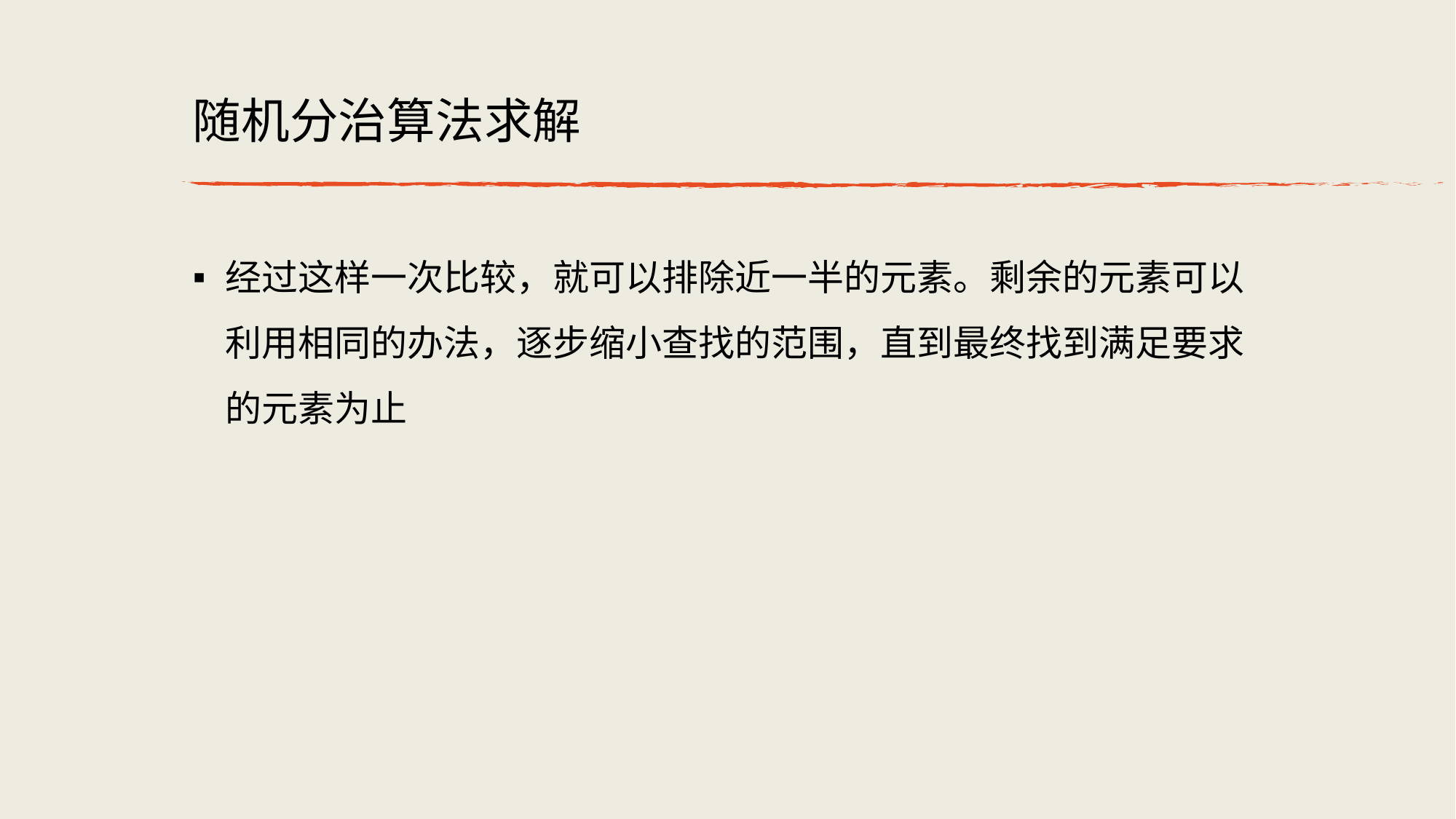

# 随机分治算法求解
经过这样⼀次⽐较，就可以排除近⼀半的元素。剩余的元素可以利⽤相同的办法，逐步缩⼩查找的范围，直到最终找到满⾜要求的元素为⽌